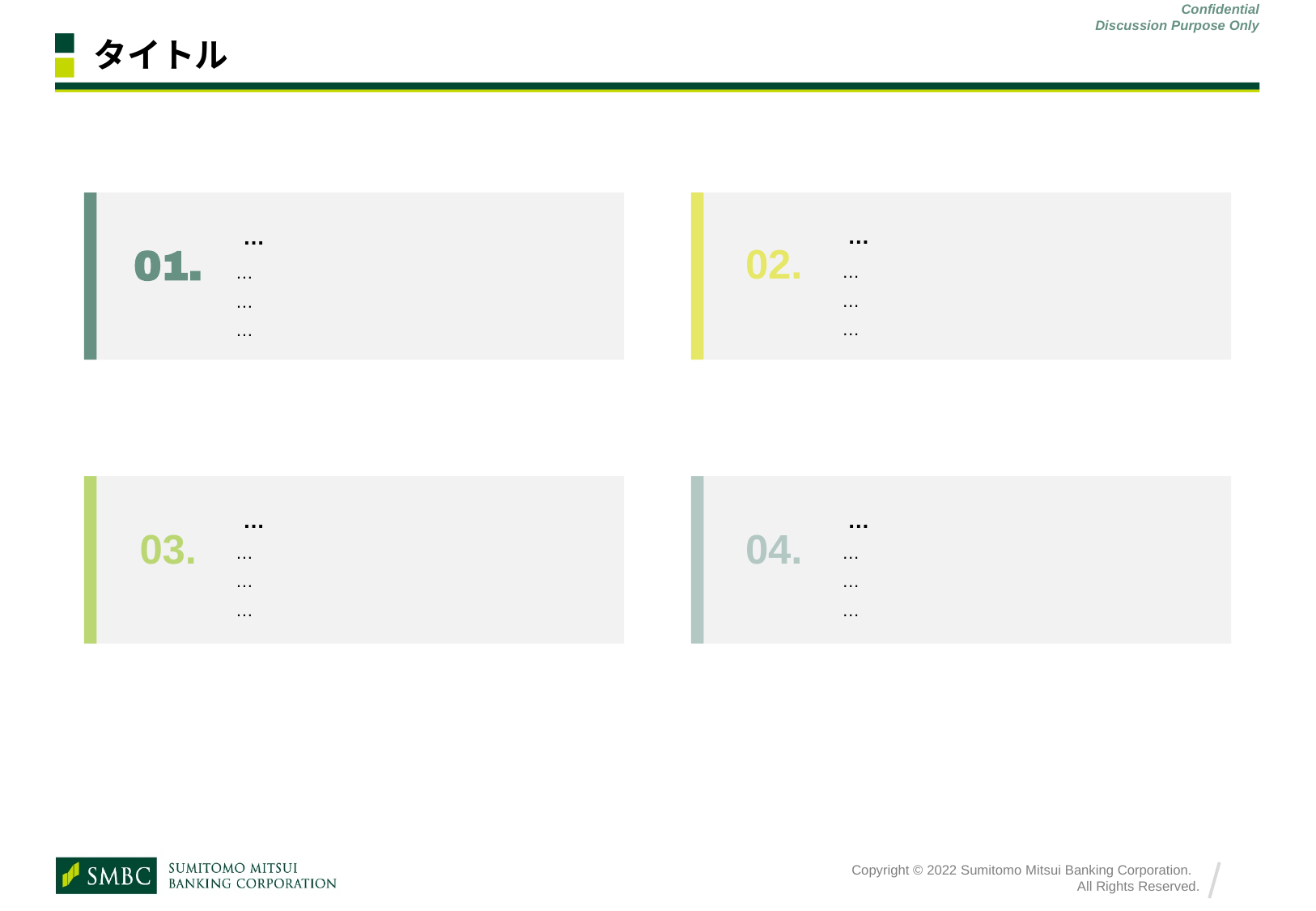

# タイトル

…
…
02.
01.
…
…
…
…
…
…

…
…
03.
04.
…
…
…
…
…
…